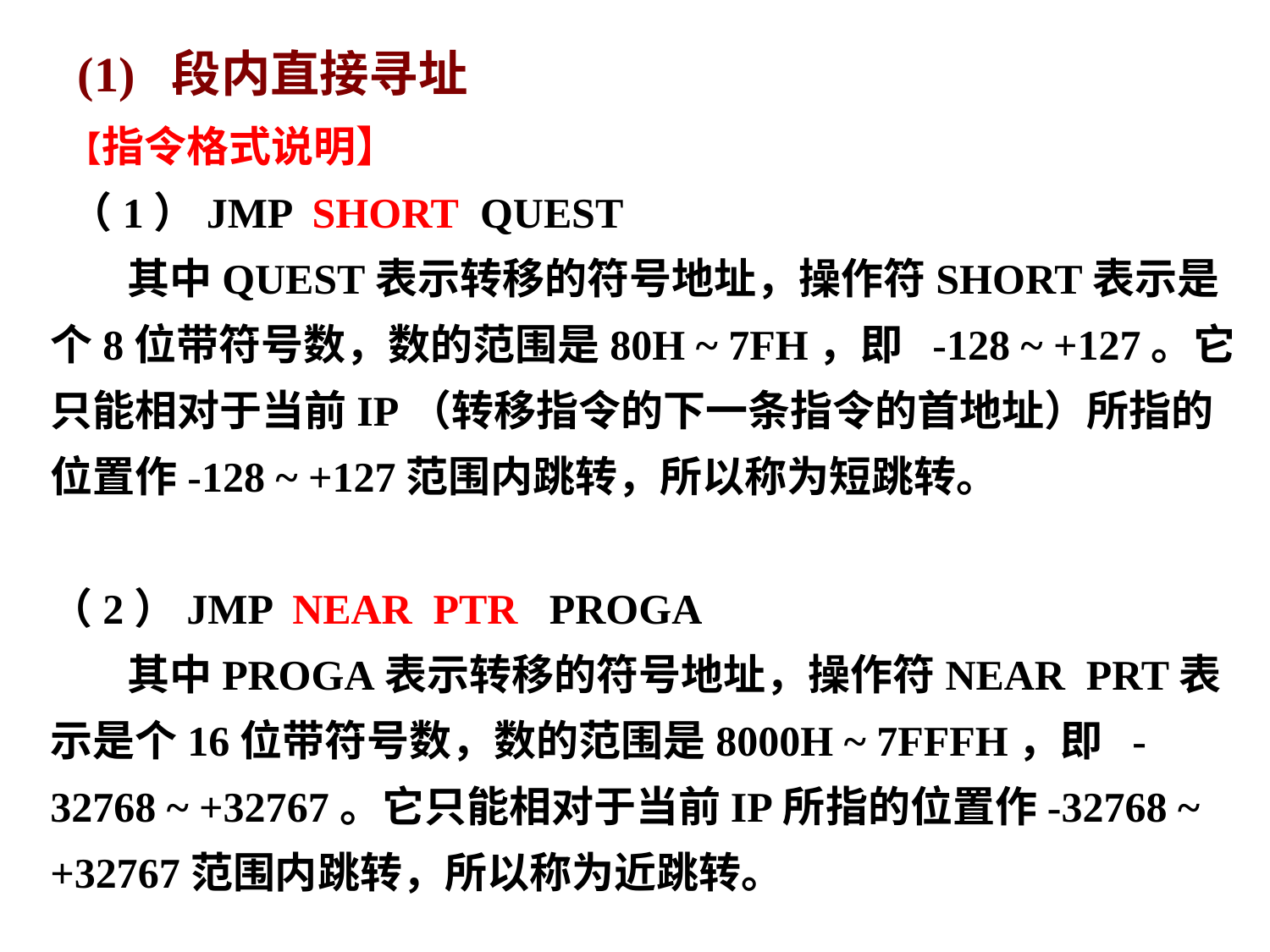

(1)  段内直接寻址

 【指令格式说明】
 （1）JMP  SHORT  QUEST
       其中QUEST表示转移的符号地址，操作符SHORT表示是个8位带符号数，数的范围是80H ~ 7FH，即  -128 ~ +127。它只能相对于当前IP（转移指令的下一条指令的首地址）所指的位置作-128 ~ +127范围内跳转，所以称为短跳转。

（2）JMP  NEAR  PTR   PROGA
       其中PROGA表示转移的符号地址，操作符NEAR  PRT表示是个16位带符号数，数的范围是8000H ~ 7FFFH，即  -32768 ~ +32767。它只能相对于当前IP所指的位置作-32768 ~ +32767范围内跳转，所以称为近跳转。